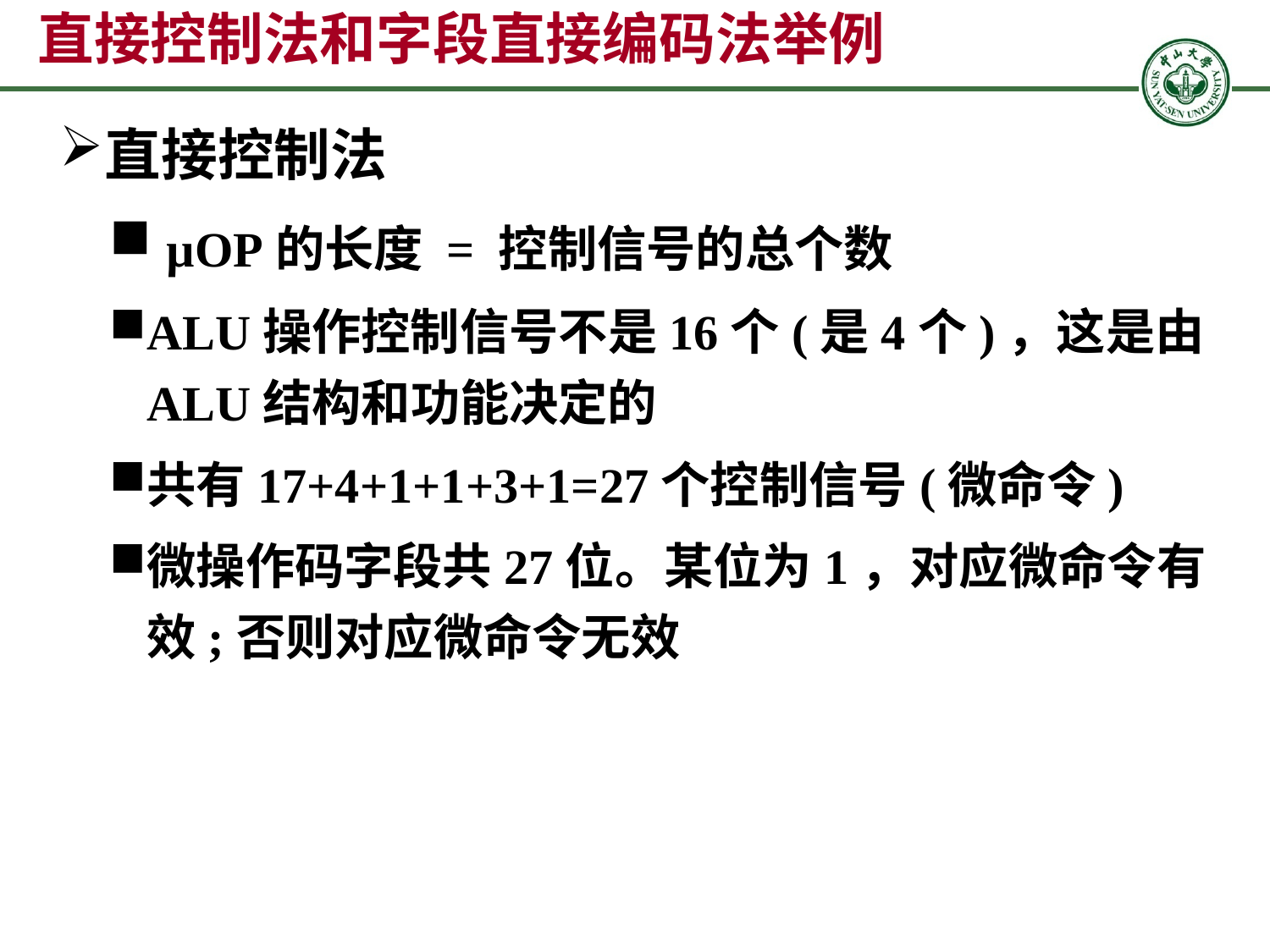

# 直接控制法和字段直接编码法举例
直接控制法
 µOP的长度 = 控制信号的总个数
ALU操作控制信号不是16个(是4个)，这是由ALU结构和功能决定的
共有17+4+1+1+3+1=27个控制信号(微命令)
微操作码字段共27位。某位为1，对应微命令有效;否则对应微命令无效